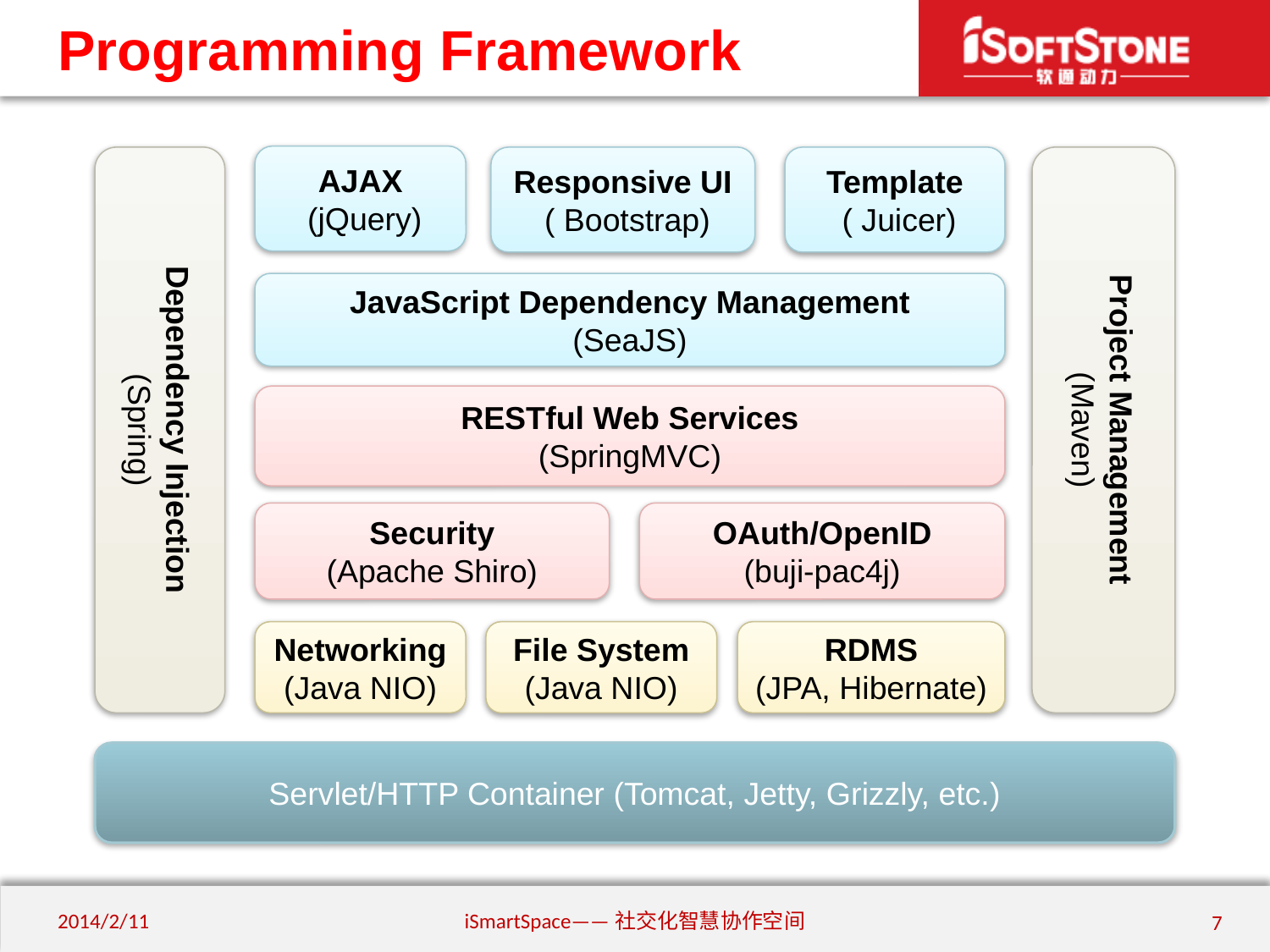

# Programming Framework
AJAX
 (jQuery)
Dependency Injection
(Spring)
Responsive UI
 ( Bootstrap)
Template
 ( Juicer)
Project Management
(Maven)
JavaScript Dependency Management
(SeaJS)
RESTful Web Services
(SpringMVC)
Security
(Apache Shiro)
OAuth/OpenID
(buji-pac4j)
Networking
(Java NIO)
File System
(Java NIO)
RDMS
(JPA, Hibernate)
Servlet/HTTP Container (Tomcat, Jetty, Grizzly, etc.)
2014/2/11
iSmartSpace——社交化智慧协作空间
7